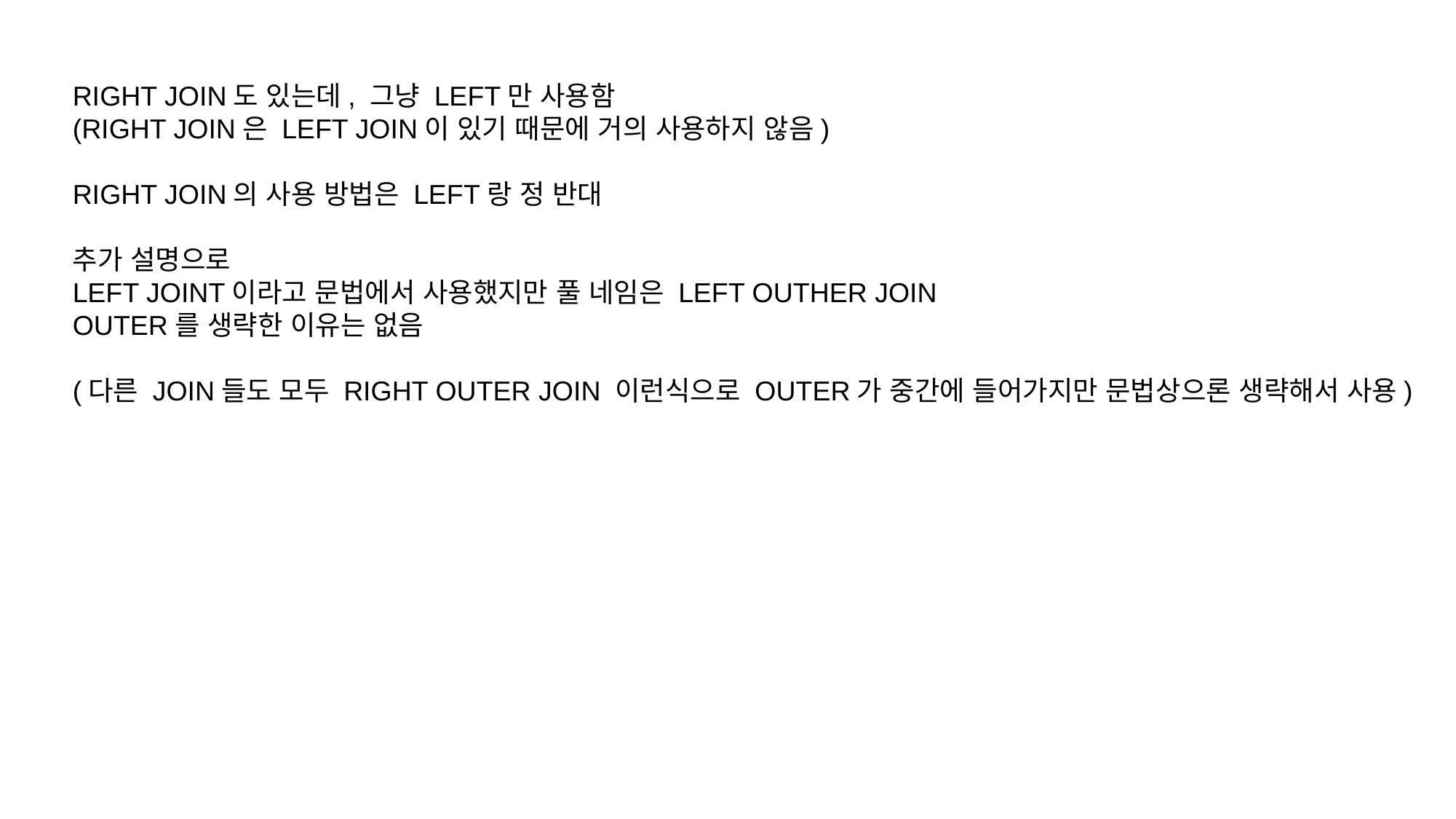

RIGHT JOIN도 있는데, 그냥 LEFT만 사용함
(RIGHT JOIN은 LEFT JOIN이 있기 때문에 거의 사용하지 않음)

RIGHT JOIN의 사용 방법은 LEFT랑 정 반대

추가 설명으로
LEFT JOINT이라고 문법에서 사용했지만 풀 네임은 LEFT OUTHER JOIN
OUTER를 생략한 이유는 없음

(다른 JOIN들도 모두 RIGHT OUTER JOIN 이런식으로 OUTER가 중간에 들어가지만 문법상으론 생략해서 사용)